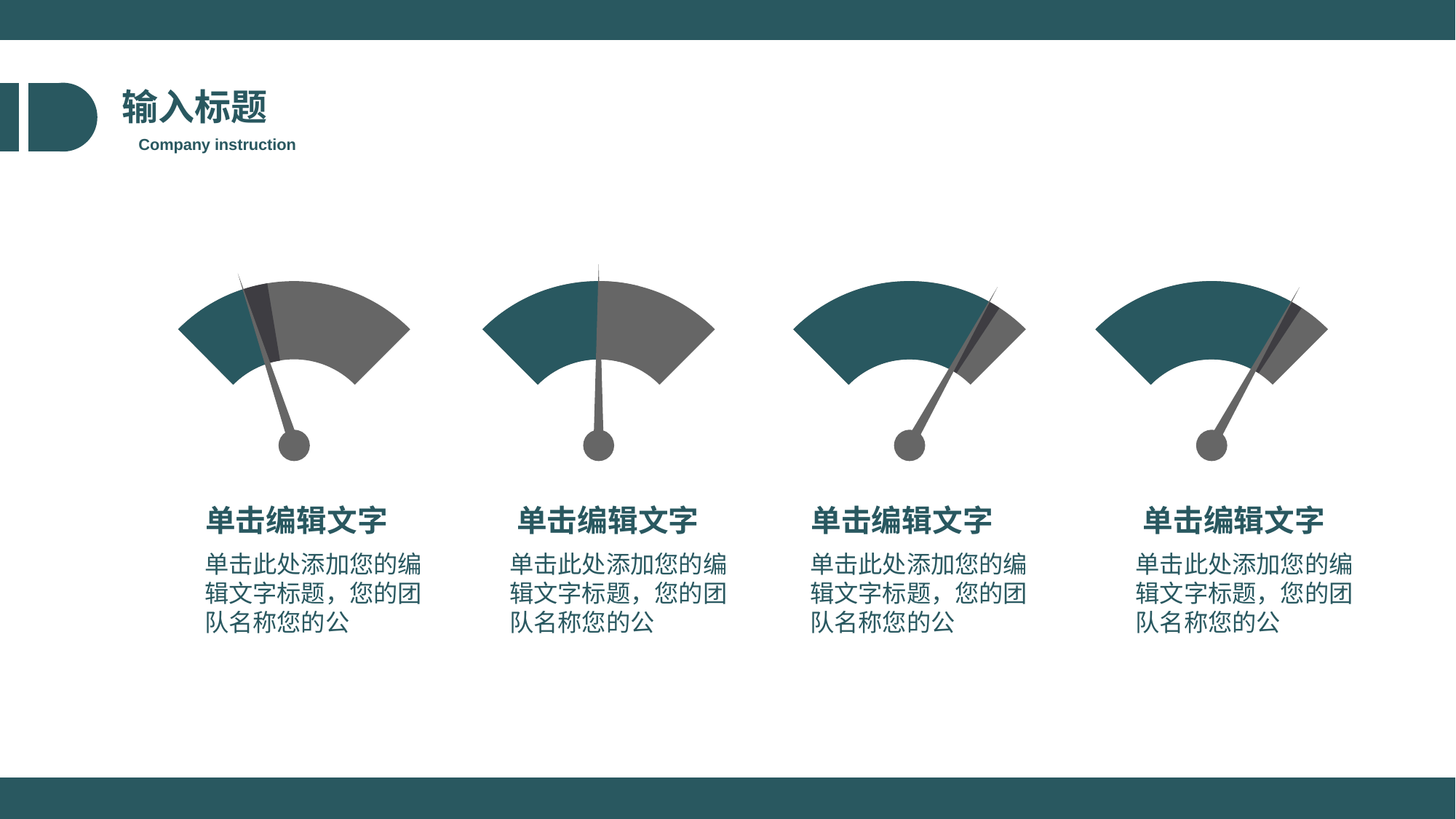

输入标题

Company instruction

单击编辑文字
单击编辑文字
单击编辑文字
单击编辑文字
单击此处添加您的编辑文字标题，您的团队名称您的公
单击此处添加您的编辑文字标题，您的团队名称您的公
单击此处添加您的编辑文字标题，您的团队名称您的公
单击此处添加您的编辑文字标题，您的团队名称您的公